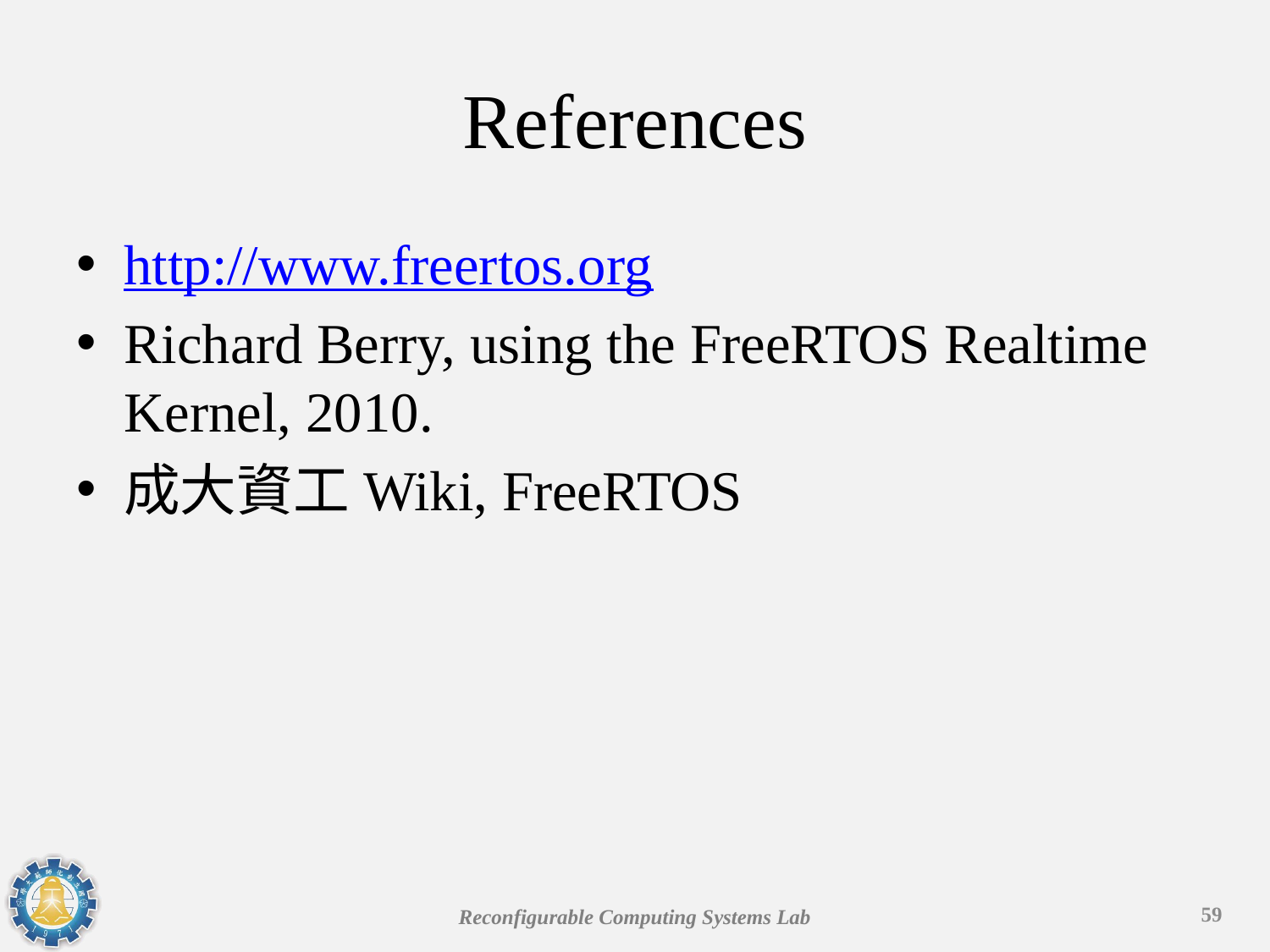

# References
http://www.freertos.org
Richard Berry, using the FreeRTOS Realtime Kernel, 2010.
成大資工Wiki, FreeRTOS
59